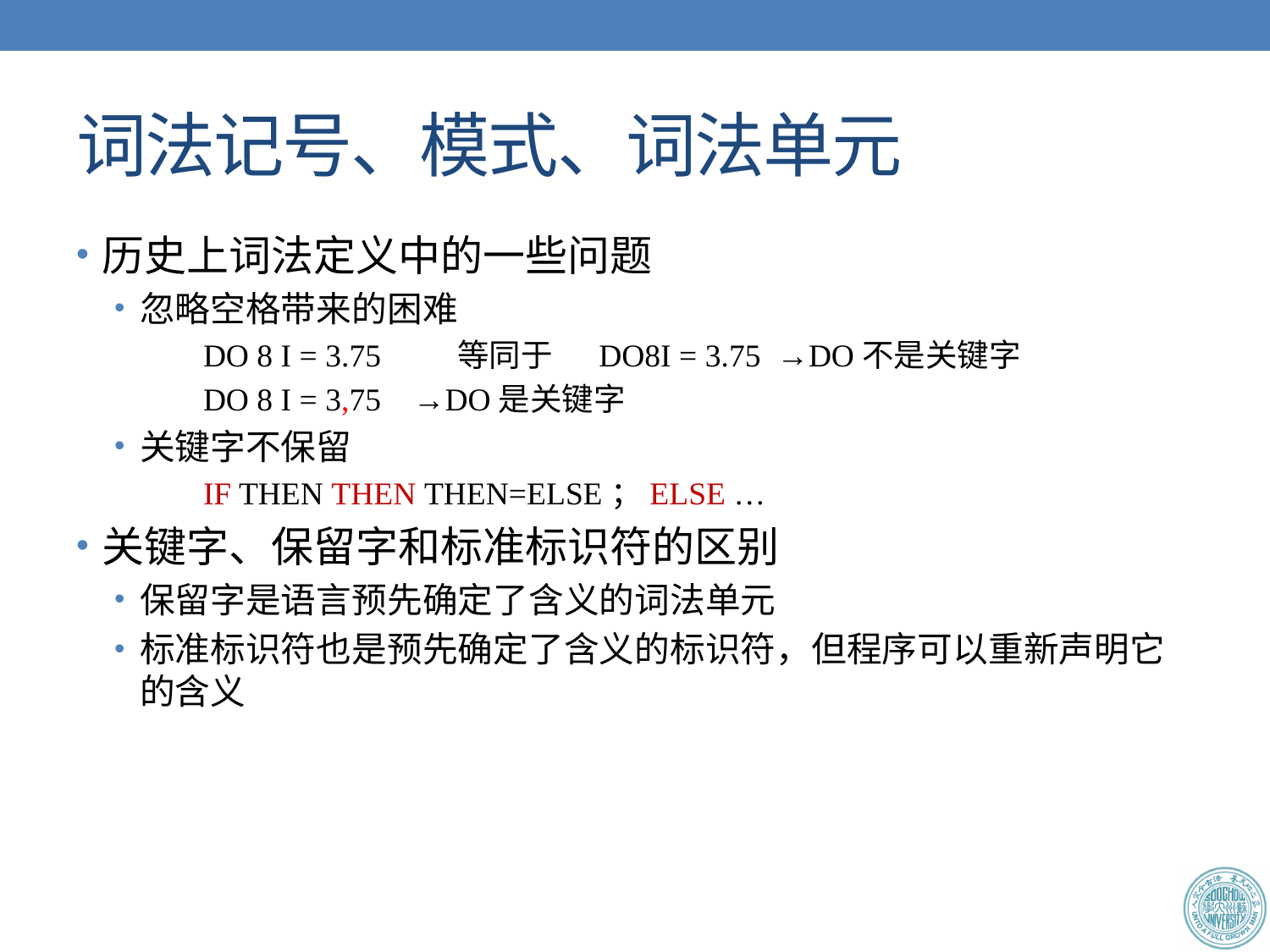

# 词法记号、模式、词法单元
历史上词法定义中的一些问题
忽略空格带来的困难
DO 8 I = 3.75 	等同于	 DO8I = 3.75  →DO不是关键字
DO 8 I = 3,75    →DO是关键字
关键字不保留
IF THEN THEN THEN=ELSE；ELSE …
关键字、保留字和标准标识符的区别
保留字是语言预先确定了含义的词法单元
标准标识符也是预先确定了含义的标识符，但程序可以重新声明它的含义